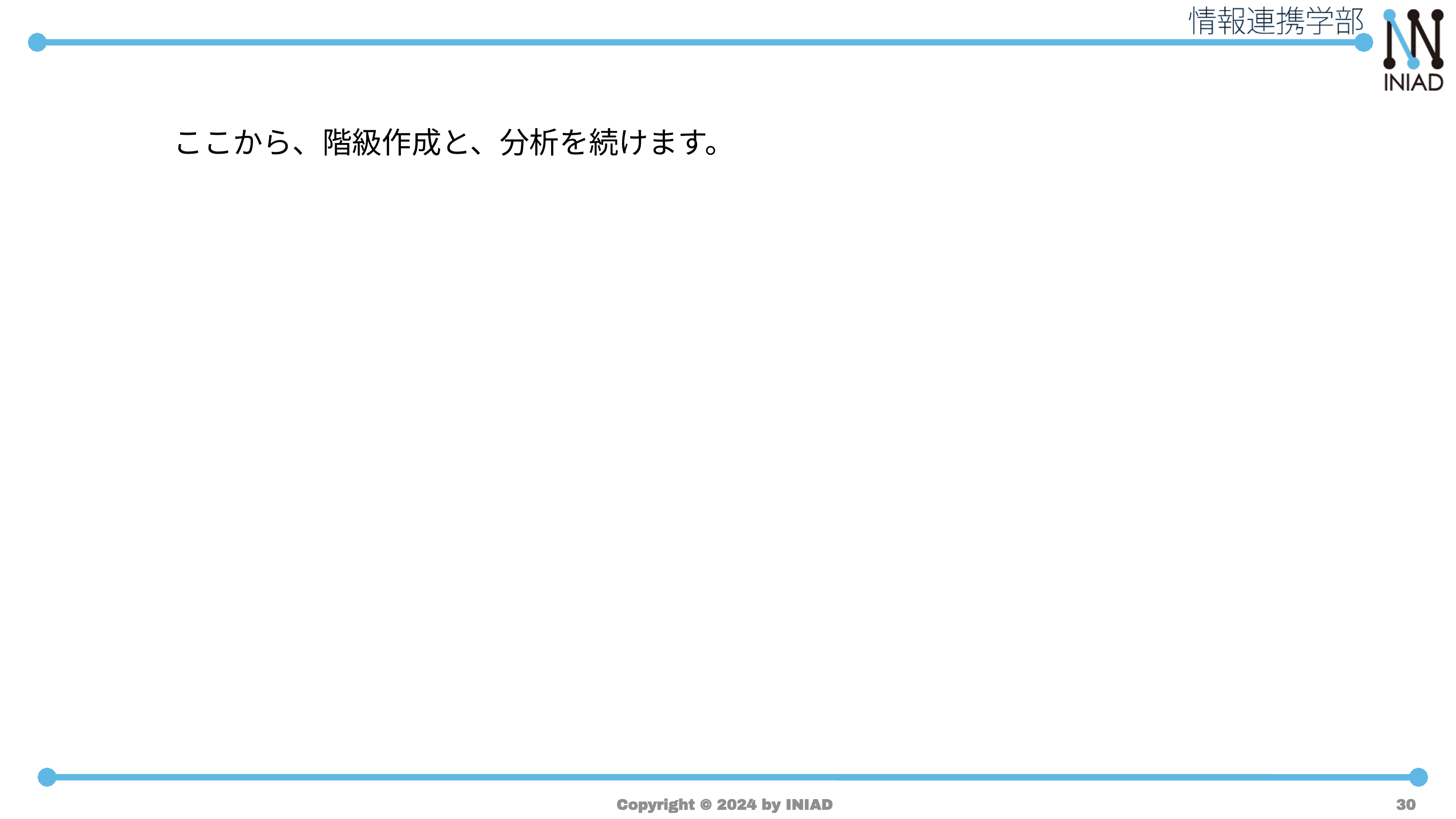

ここから、階級作成と、分析を続けます。
Copyright © 2024 by INIAD
30